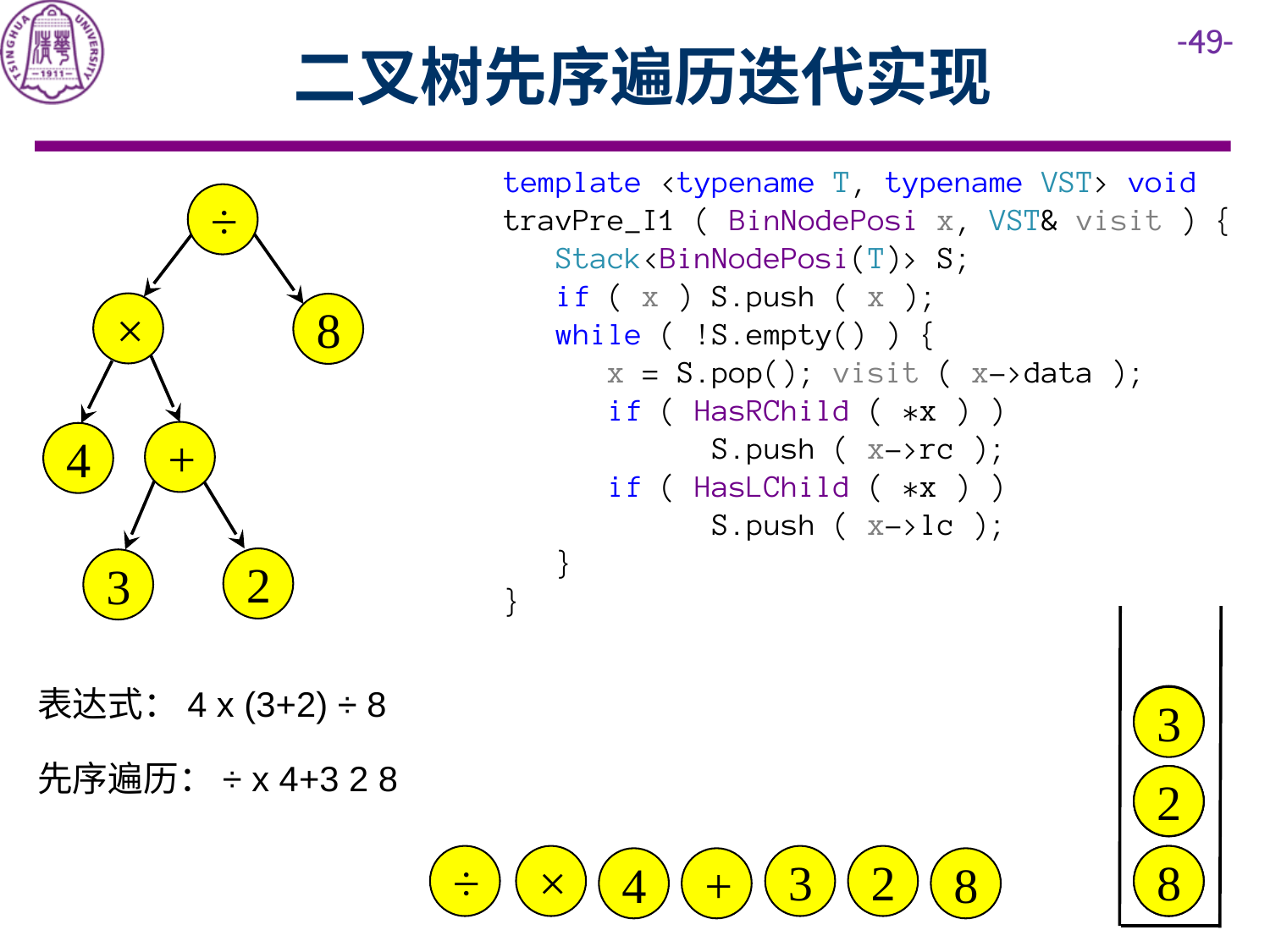

# 二叉树先序遍历迭代实现
template <typename T, typename VST> void travPre_I1 ( BinNodePosi x, VST& visit ) {
   Stack<BinNodePosi(T)> S;
   if ( x ) S.push ( x );
   while ( !S.empty() ) {
      x = S.pop(); visit ( x->data );
      if ( HasRChild ( *x ) )
            S.push ( x->rc );
      if ( HasLChild ( *x ) )
            S.push ( x->lc );
   }
}
÷
×
8
+
4
2
3
表达式：4 x (3+2) ÷ 8
4
3
先序遍历：÷ x 4+3 2 8
×
2
+
÷
×
3
2
÷
8
4
+
8